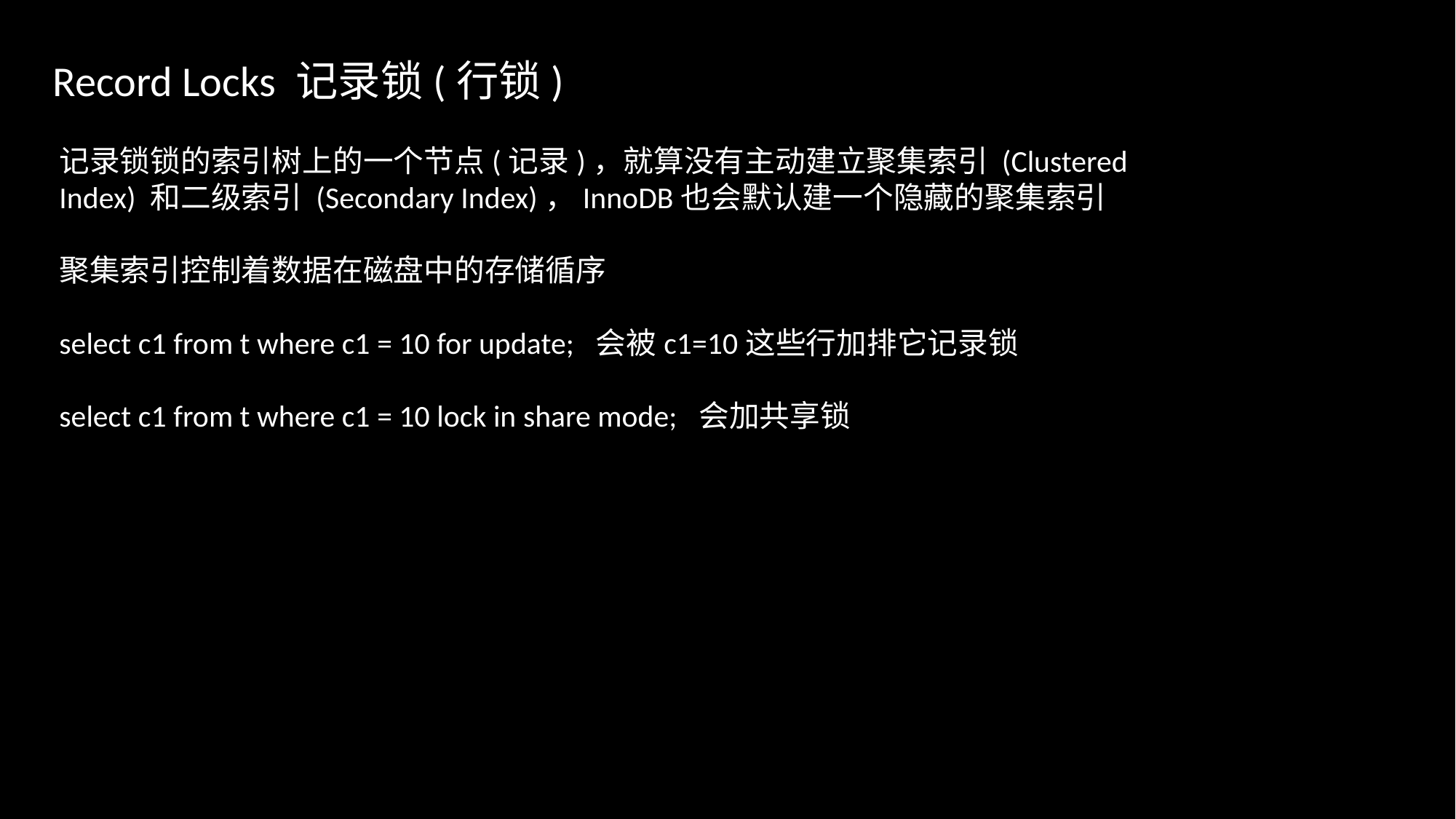

Record Locks 记录锁(行锁)
记录锁锁的索引树上的一个节点(记录)，就算没有主动建立聚集索引 (Clustered Index) 和二级索引 (Secondary Index)，InnoDB也会默认建一个隐藏的聚集索引

聚集索引控制着数据在磁盘中的存储循序

select c1 from t where c1 = 10 for update;  会被c1=10这些行加排它记录锁

select c1 from t where c1 = 10 lock in share mode;  会加共享锁